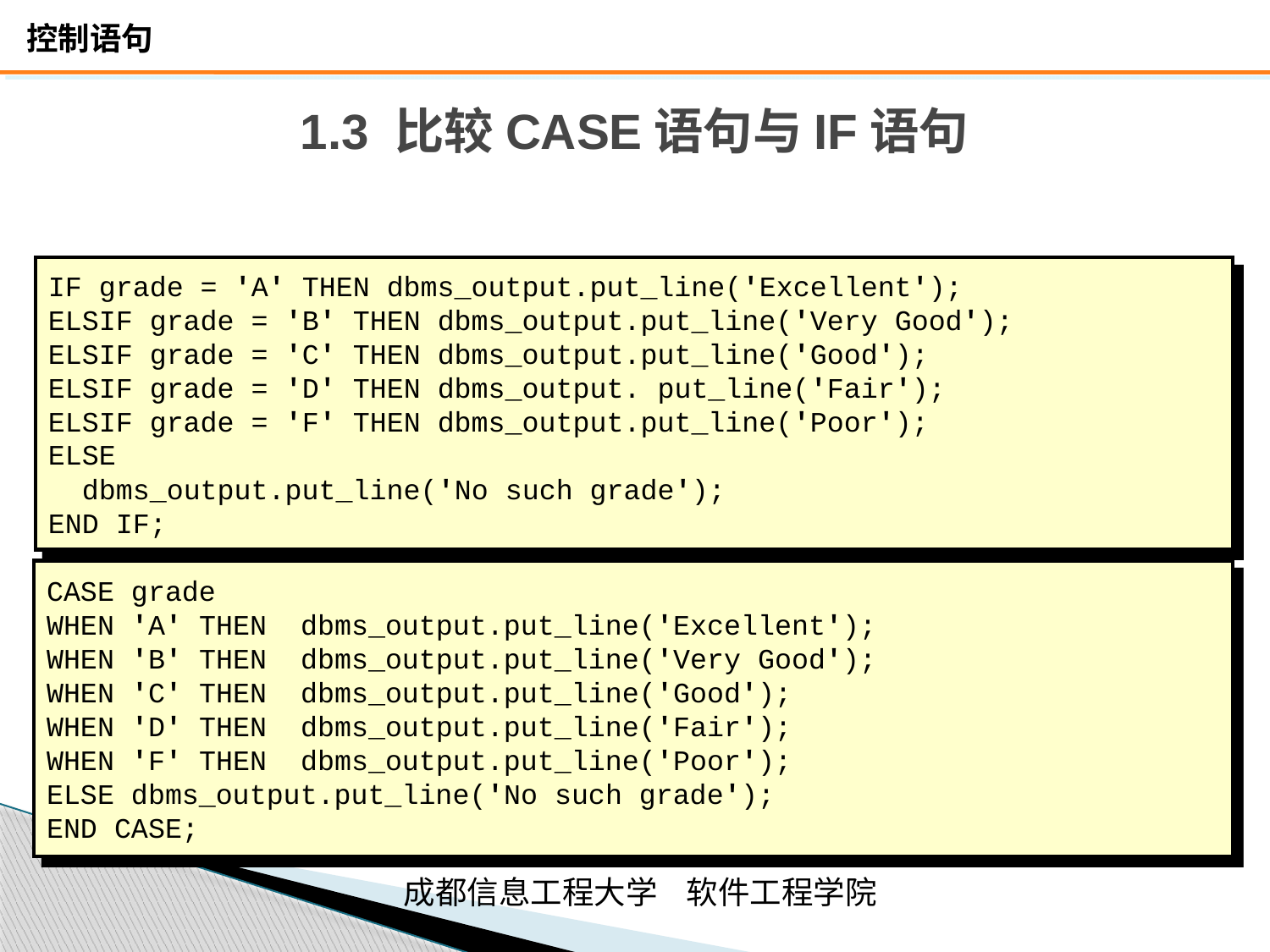

# 1.3 比较CASE语句与IF语句
IF grade = 'A' THEN dbms_output.put_line('Excellent');
ELSIF grade = 'B' THEN dbms_output.put_line('Very Good');
ELSIF grade = 'C' THEN dbms_output.put_line('Good');
ELSIF grade = 'D' THEN dbms_output. put_line('Fair');
ELSIF grade = 'F' THEN dbms_output.put_line('Poor');
ELSE
  dbms_output.put_line('No such grade');
END IF;
CASE grade
WHEN 'A' THEN  dbms_output.put_line('Excellent');
WHEN 'B' THEN  dbms_output.put_line('Very Good');
WHEN 'C' THEN  dbms_output.put_line('Good');
WHEN 'D' THEN  dbms_output.put_line('Fair');
WHEN 'F' THEN  dbms_output.put_line('Poor');
ELSE dbms_output.put_line('No such grade');
END CASE;